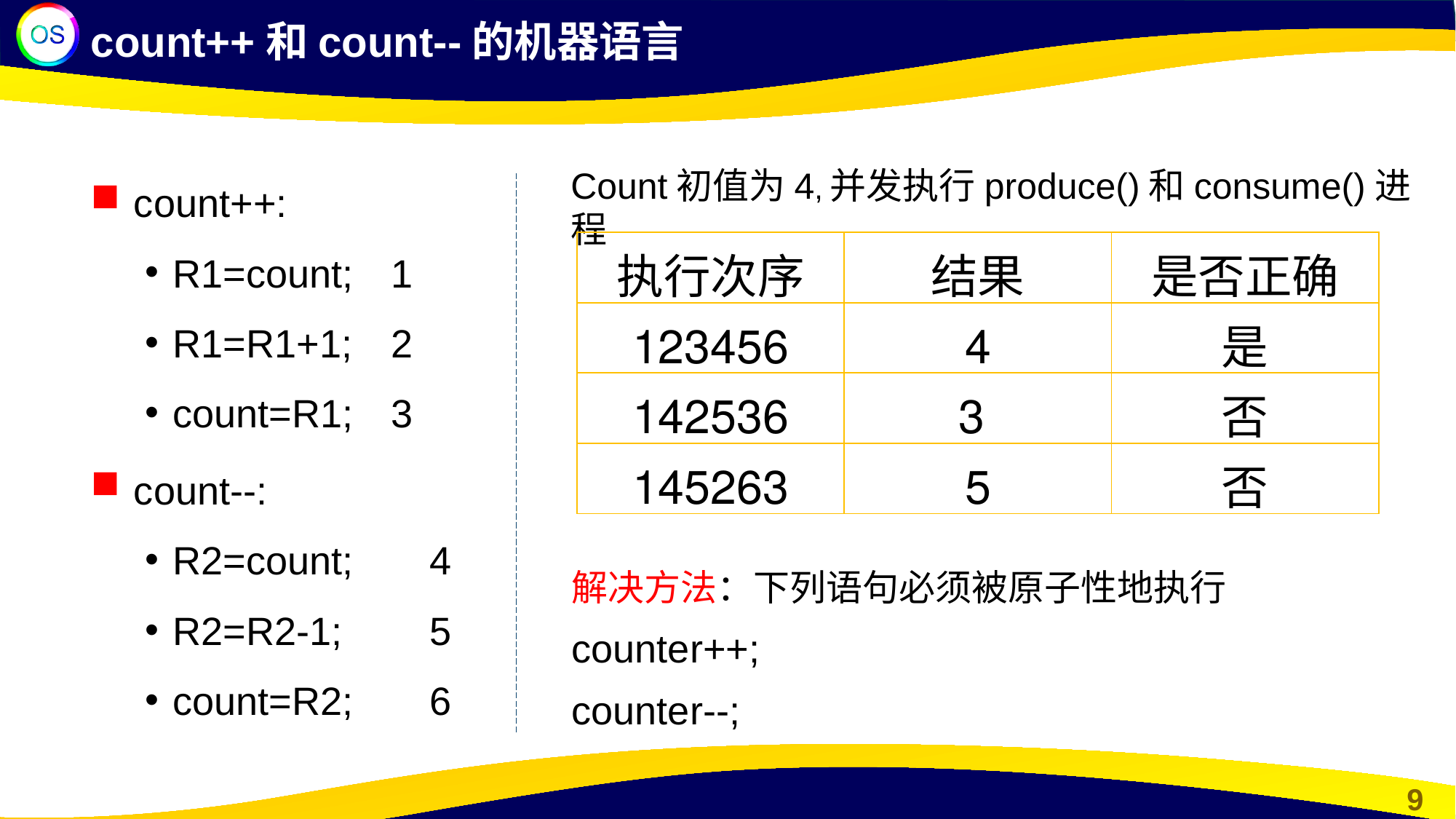

count++和count--的机器语言
count++:
R1=count; 	1
R1=R1+1; 	2
count=R1; 	3
count--:
R2=count;       4
R2=R2-1;        5
count=R2;       6
Count初值为4,并发执行produce()和consume()进程
| 执行次序 | 结果 | 是否正确 |
| --- | --- | --- |
| 123456 | 4 | 是 |
| 142536 | 3 | 否 |
| 145263 | 5 | 否 |
解决方法：下列语句必须被原子性地执行
counter++;
counter--;